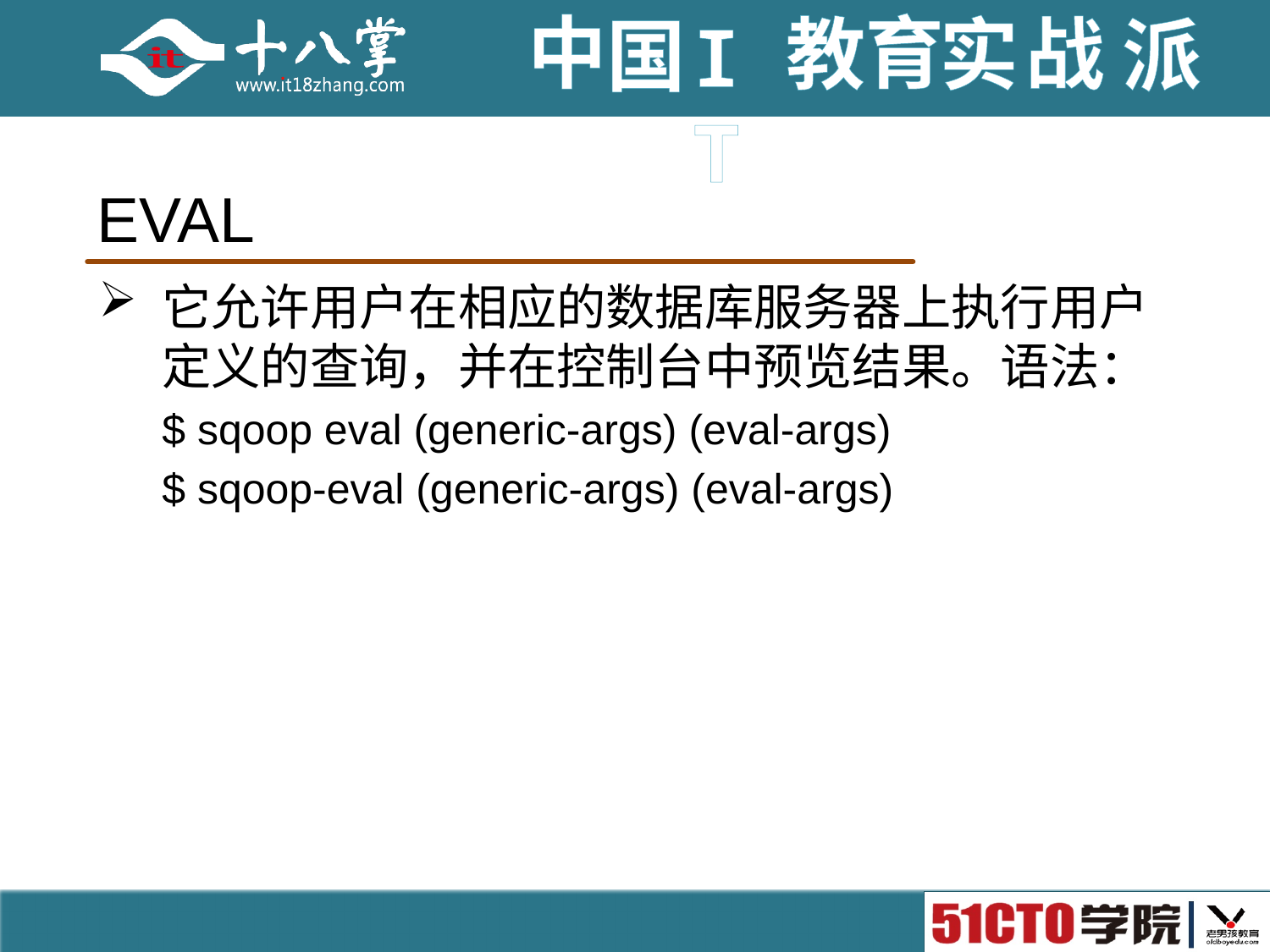

# EVAL
它允许用户在相应的数据库服务器上执行用户定义的查询，并在控制台中预览结果。语法：
$ sqoop eval (generic-args) (eval-args)
$ sqoop-eval (generic-args) (eval-args)